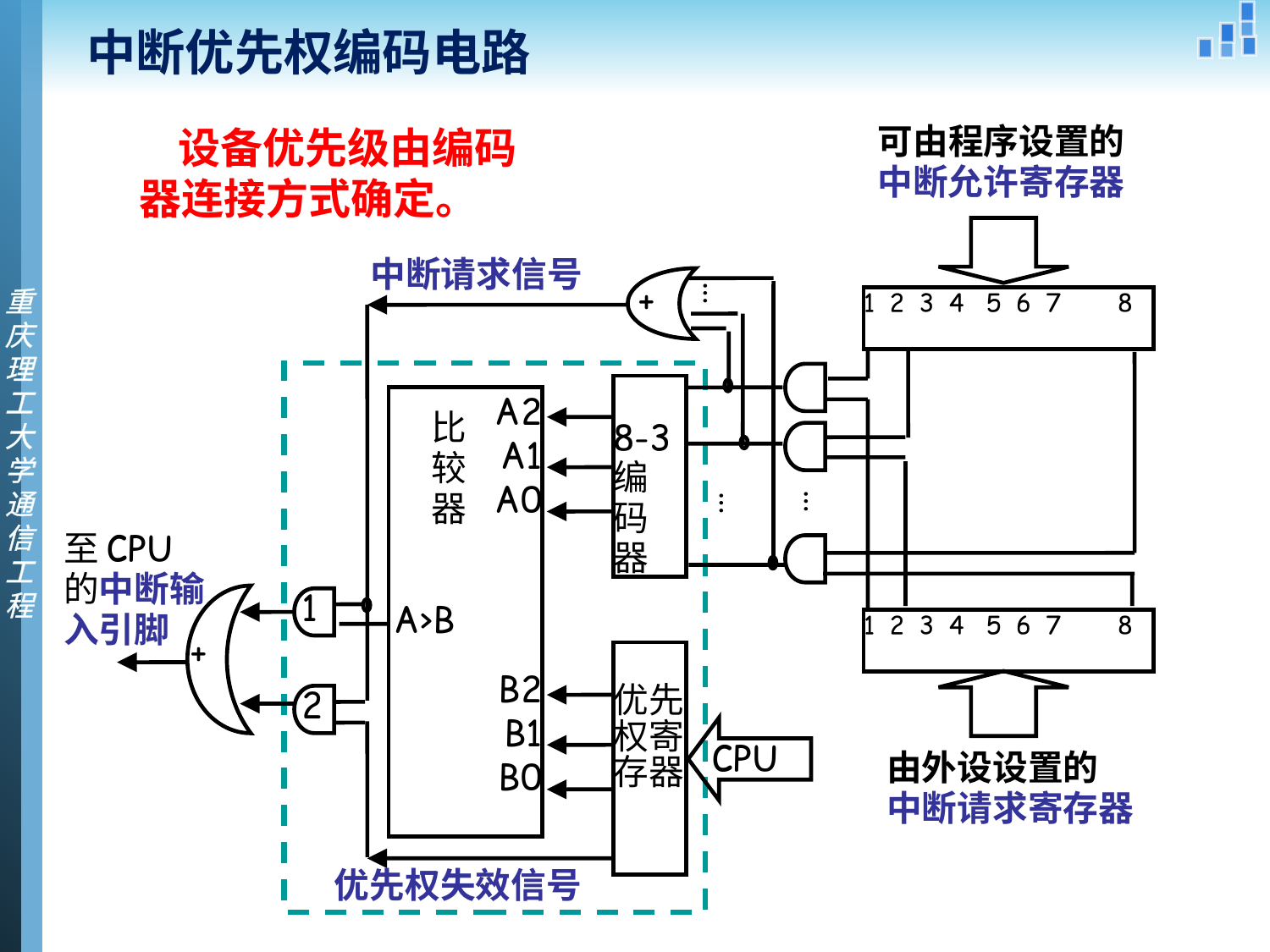

# 中断优先权编码电路
   设备优先级由编码器连接方式确定。
可由程序设置的
中断允许寄存器

1  2  3  4   5  6  7	8

…
…

1  2  3  4   5  6  7	8

由外设设置的
中断请求寄存器
中断请求信号

+

…

1

2

8-3编
码
器

A2
A1
A0

B2
B1
B0
比较器
A>B
至CPU的中断输入引脚

+

优先权寄存器

CPU

优先权失效信号
36